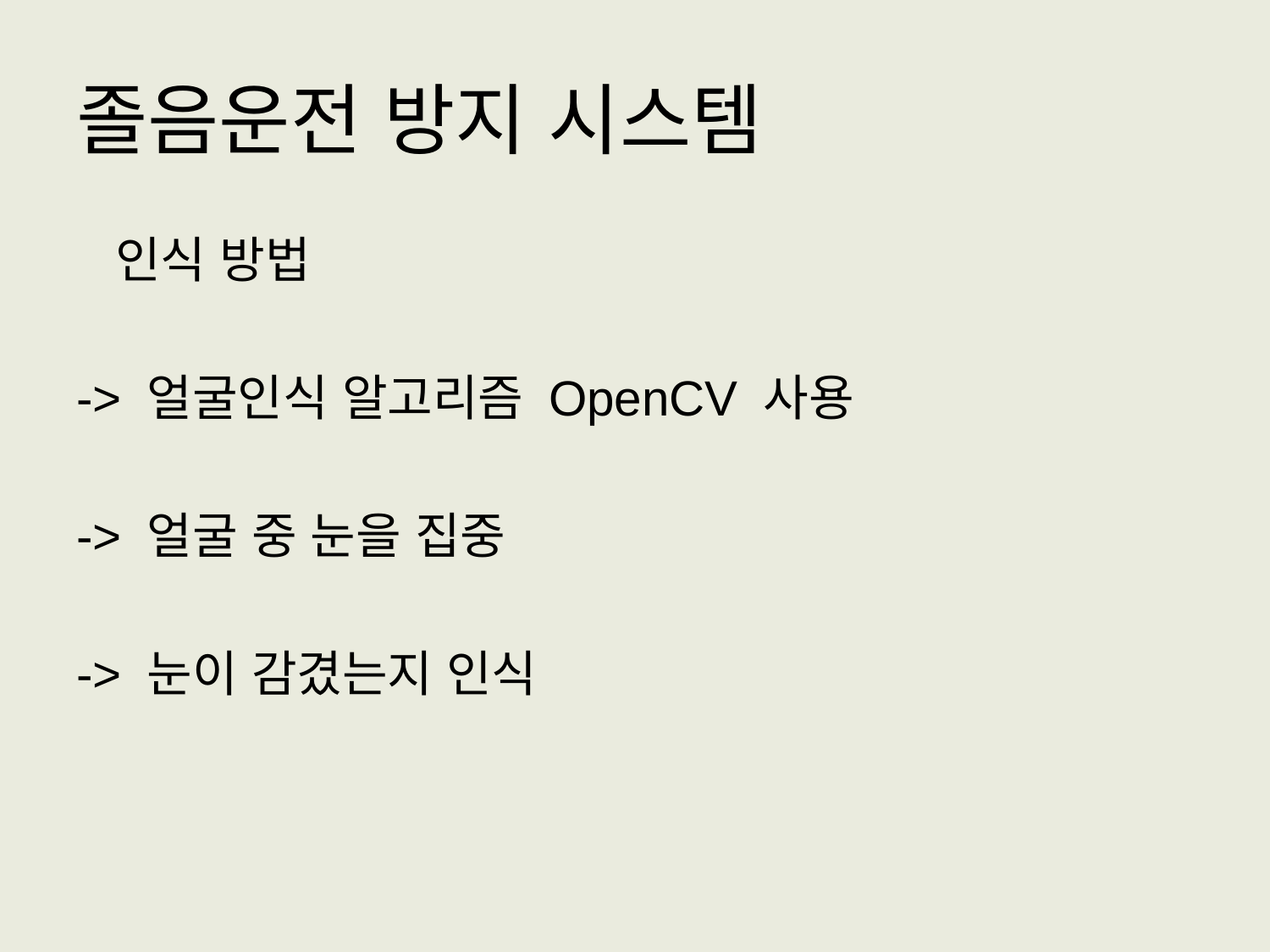

# 졸음운전 방지 시스템
  인식 방법

-> 얼굴인식 알고리즘 OpenCV 사용

-> 얼굴 중 눈을 집중

-> 눈이 감겼는지 인식